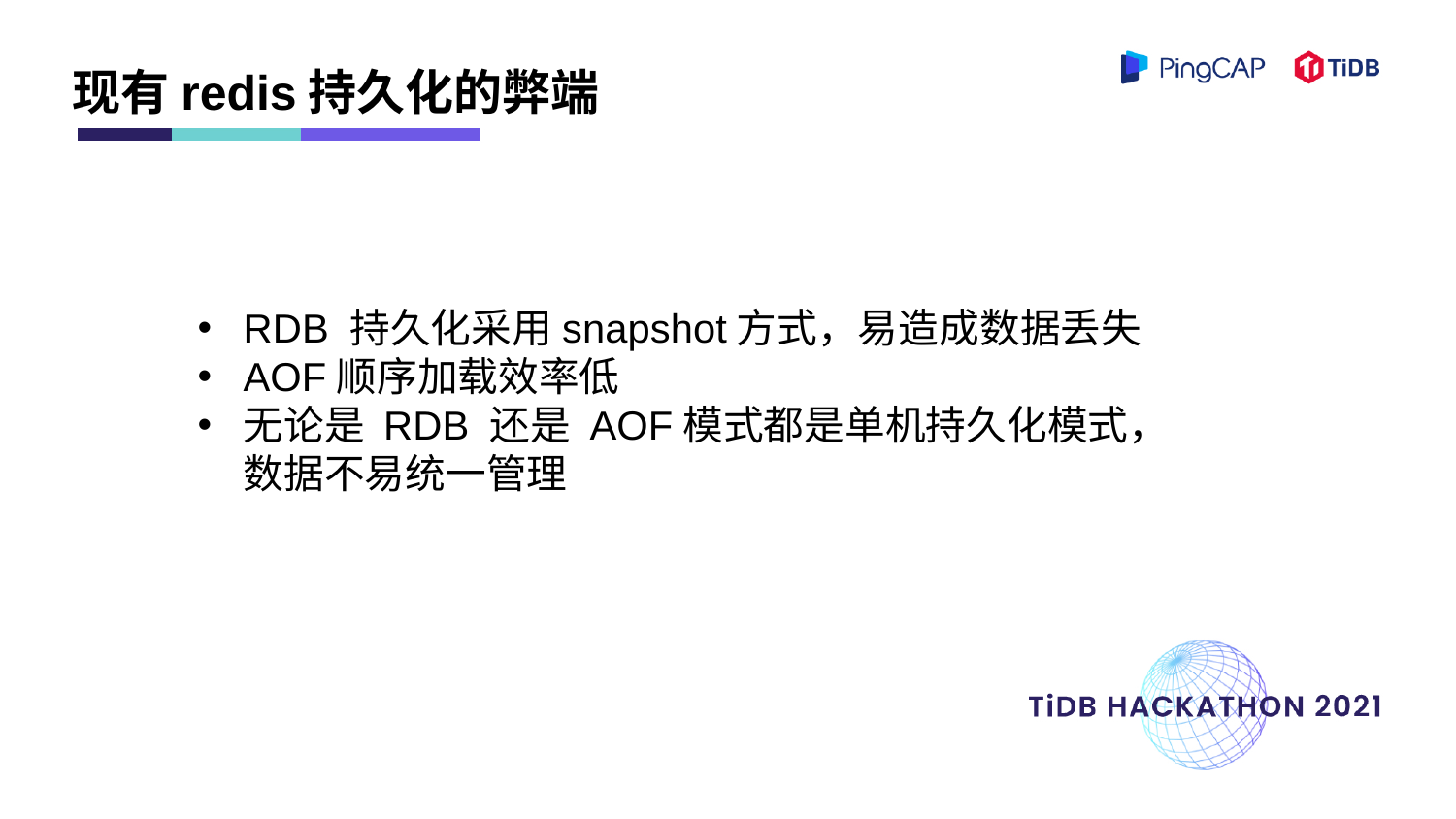

现有redis持久化的弊端
RDB 持久化采用snapshot方式，易造成数据丢失
AOF顺序加载效率低
无论是 RDB 还是 AOF模式都是单机持久化模式，数据不易统一管理